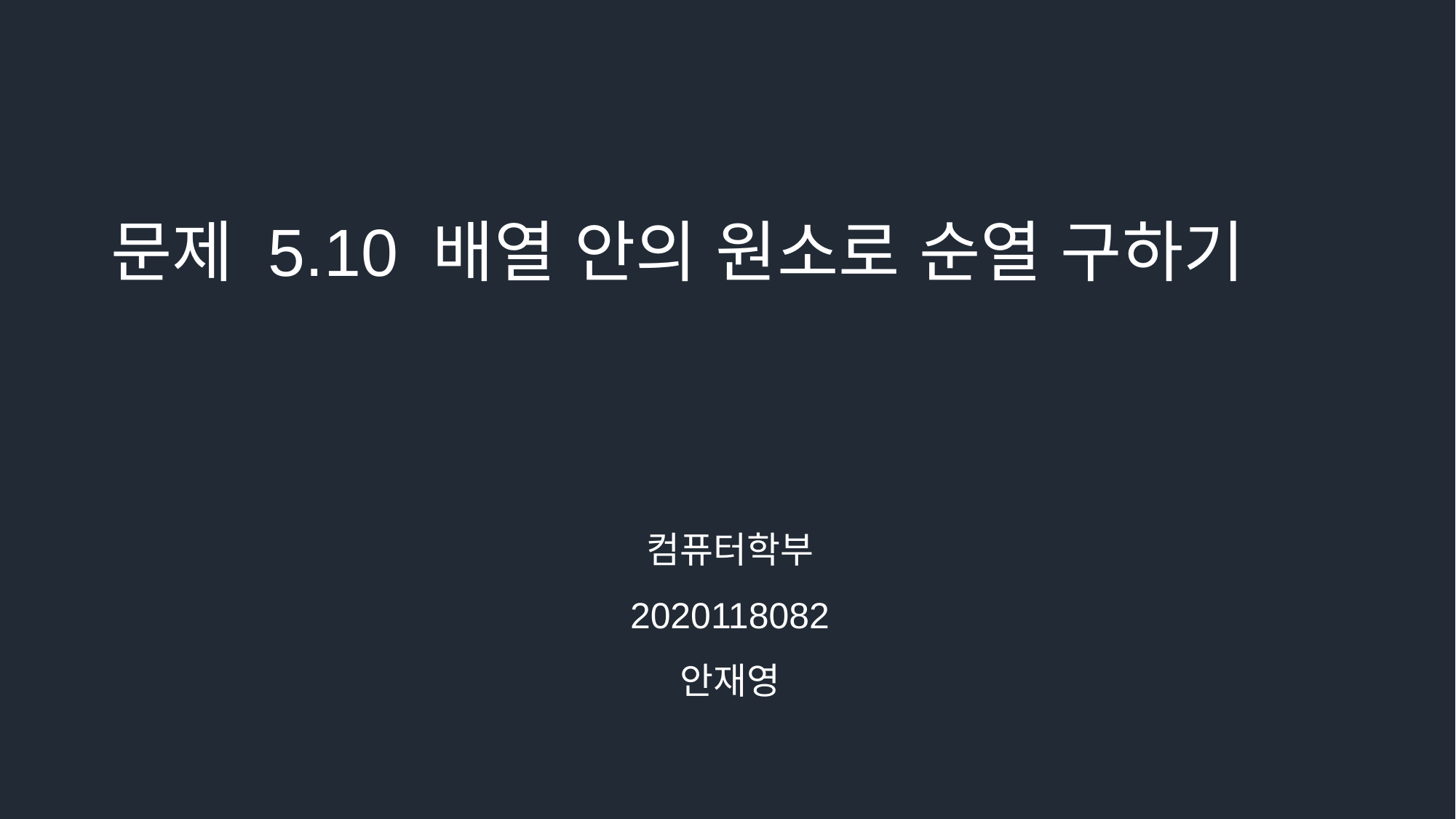

문제 5.10 배열 안의 원소로 순열 구하기
컴퓨터학부
2020118082
안재영